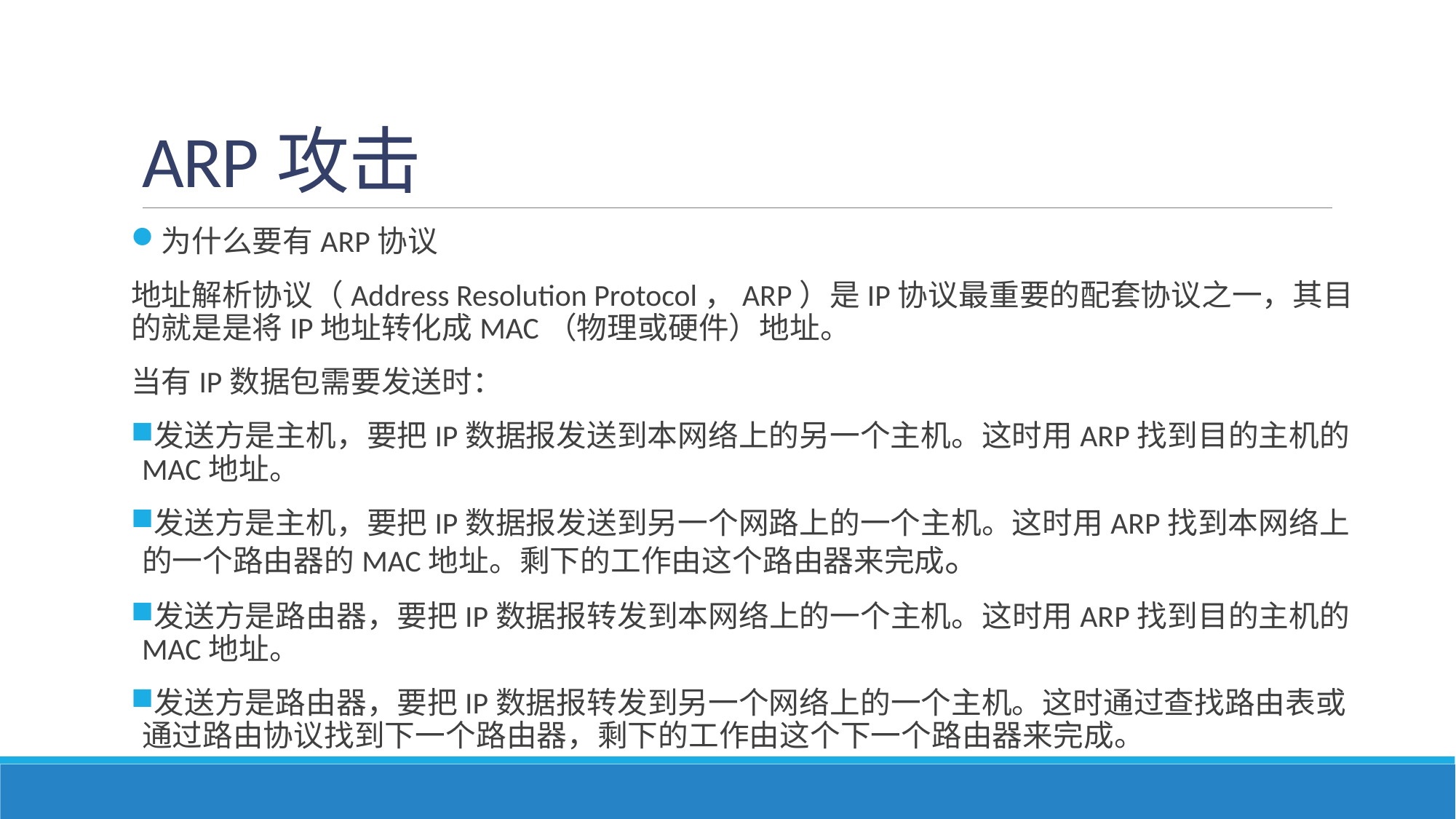

# ARP攻击
为什么要有ARP协议
地址解析协议（Address Resolution Protocol，ARP）是IP协议最重要的配套协议之一，其目的就是是将IP地址转化成MAC（物理或硬件）地址。
当有IP数据包需要发送时：
发送方是主机，要把IP数据报发送到本网络上的另一个主机。这时用ARP找到目的主机的MAC地址。
发送方是主机，要把IP数据报发送到另一个网路上的一个主机。这时用ARP找到本网络上的一个路由器的MAC地址。剩下的工作由这个路由器来完成。
发送方是路由器，要把IP数据报转发到本网络上的一个主机。这时用ARP找到目的主机的MAC地址。
发送方是路由器，要把IP数据报转发到另一个网络上的一个主机。这时通过查找路由表或通过路由协议找到下一个路由器，剩下的工作由这个下一个路由器来完成。